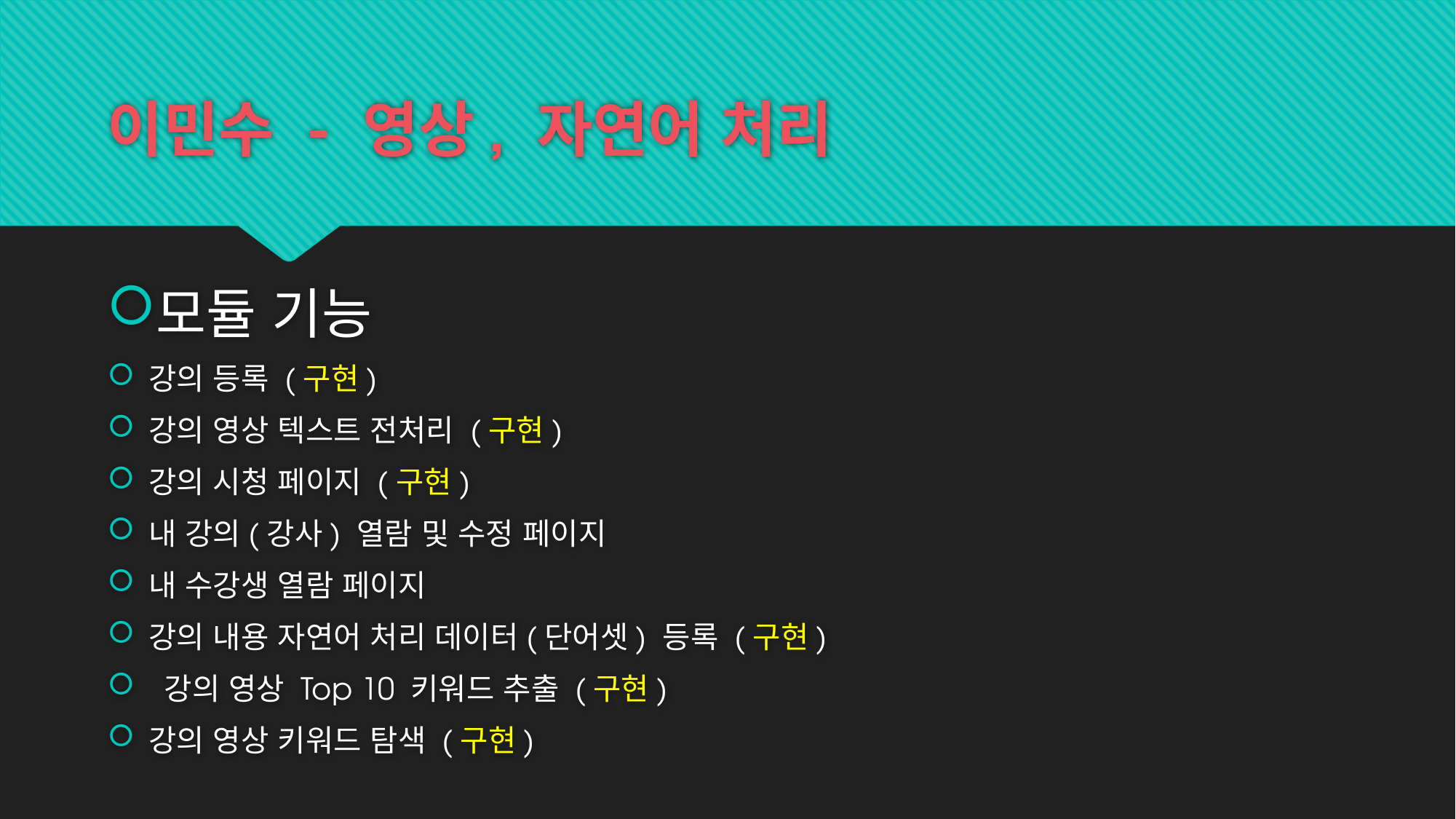

# 이민수 - 영상, 자연어 처리
모듈 기능
강의 등록 (구현)
강의 영상 텍스트 전처리 (구현)
강의 시청 페이지 (구현)
내 강의(강사) 열람 및 수정 페이지
내 수강생 열람 페이지
강의 내용 자연어 처리 데이터(단어셋) 등록 (구현)
 강의 영상 Top 10 키워드 추출 (구현)
강의 영상 키워드 탐색 (구현)